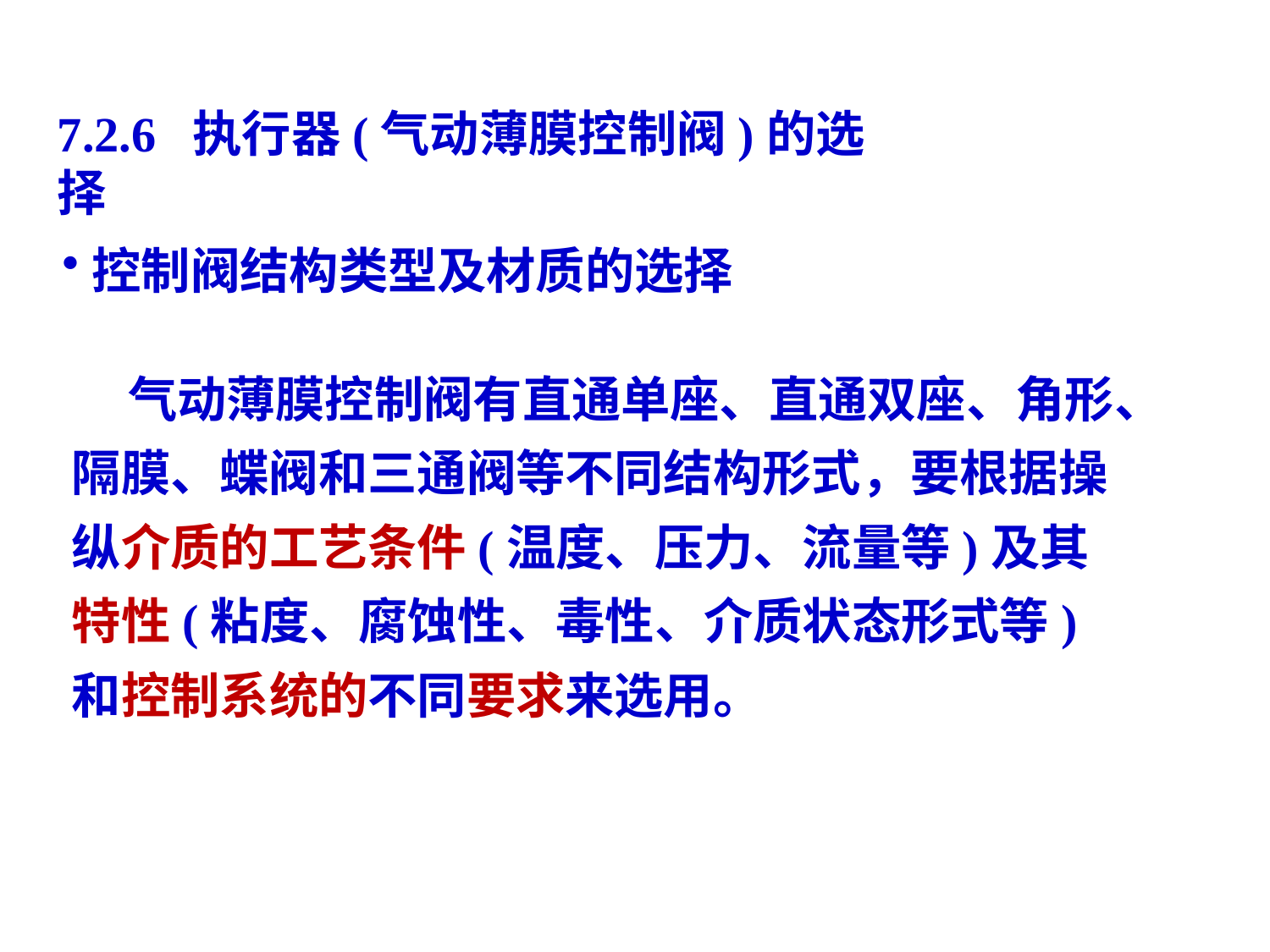

7.2.6  执行器(气动薄膜控制阀)的选择
控制阀结构类型及材质的选择
    气动薄膜控制阀有直通单座、直通双座、角形、隔膜、蝶阀和三通阀等不同结构形式，要根据操纵介质的工艺条件(温度、压力、流量等)及其特性(粘度、腐蚀性、毒性、介质状态形式等)和控制系统的不同要求来选用。